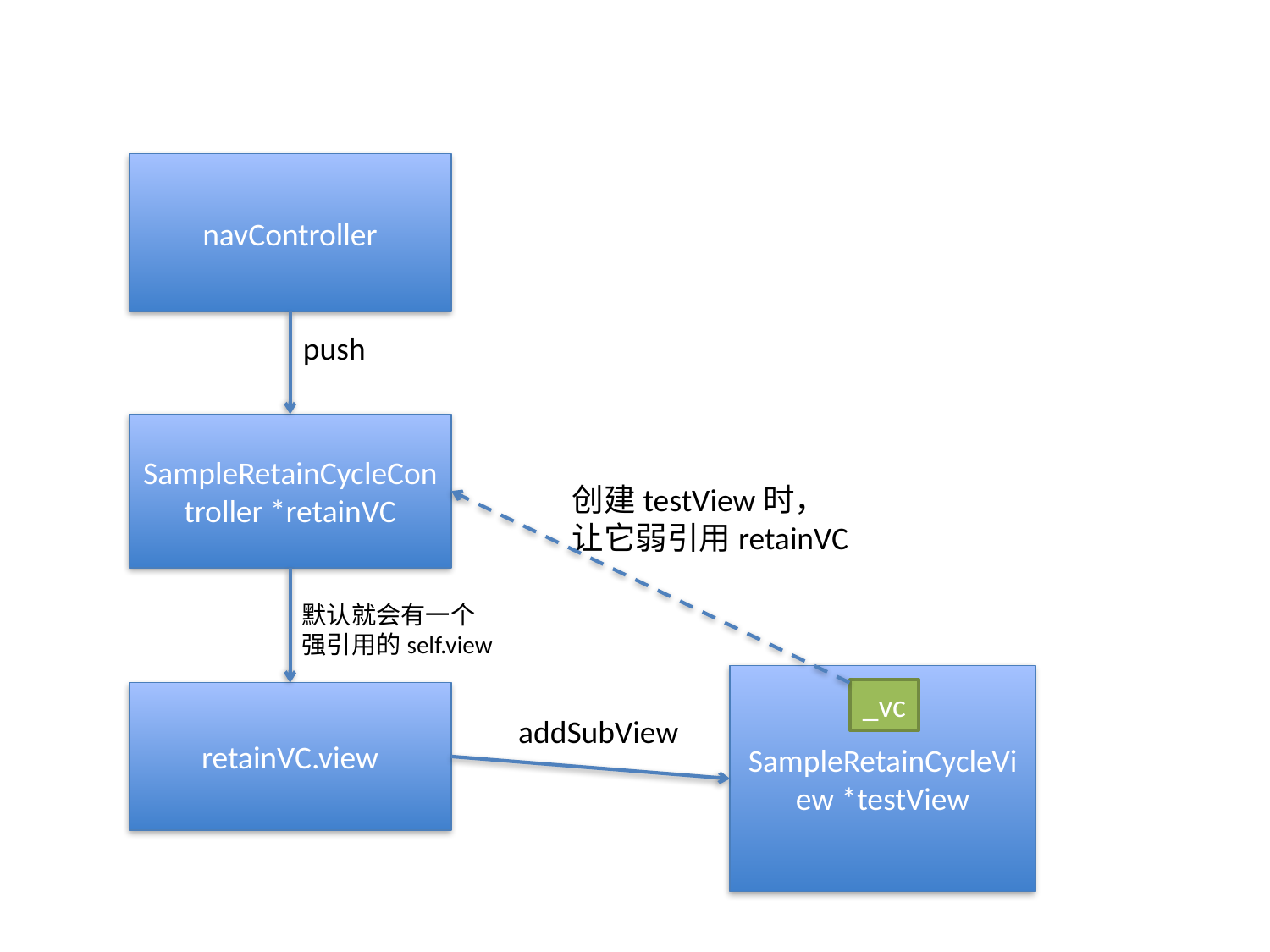

navController
push
SampleRetainCycleController *retainVC
创建testView时，
让它弱引用retainVC
默认就会有一个
强引用的self.view
SampleRetainCycleView *testView
_vc
retainVC.view
addSubView